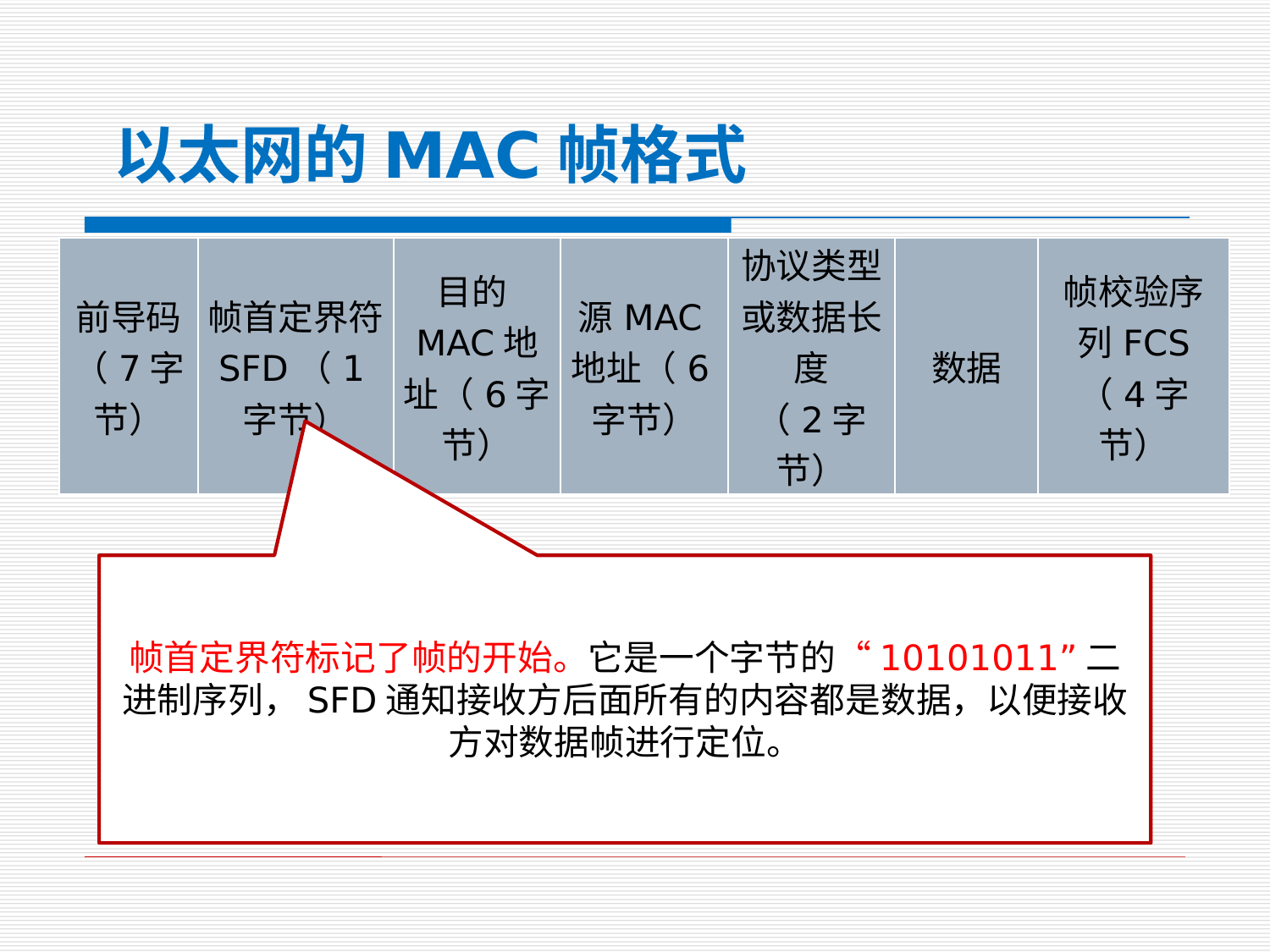

# 以太网的MAC帧格式
| 前导码 （7字节） | 帧首定界符SFD（1字节） | 目的MAC地址（6字节） | 源MAC地址（6字节） | 协议类型或数据长度 （2字节） | 数据 | 帧校验序列FCS （4字节） |
| --- | --- | --- | --- | --- | --- | --- |
帧首定界符标记了帧的开始。它是一个字节的“10101011”二进制序列，SFD通知接收方后面所有的内容都是数据，以便接收方对数据帧进行定位。